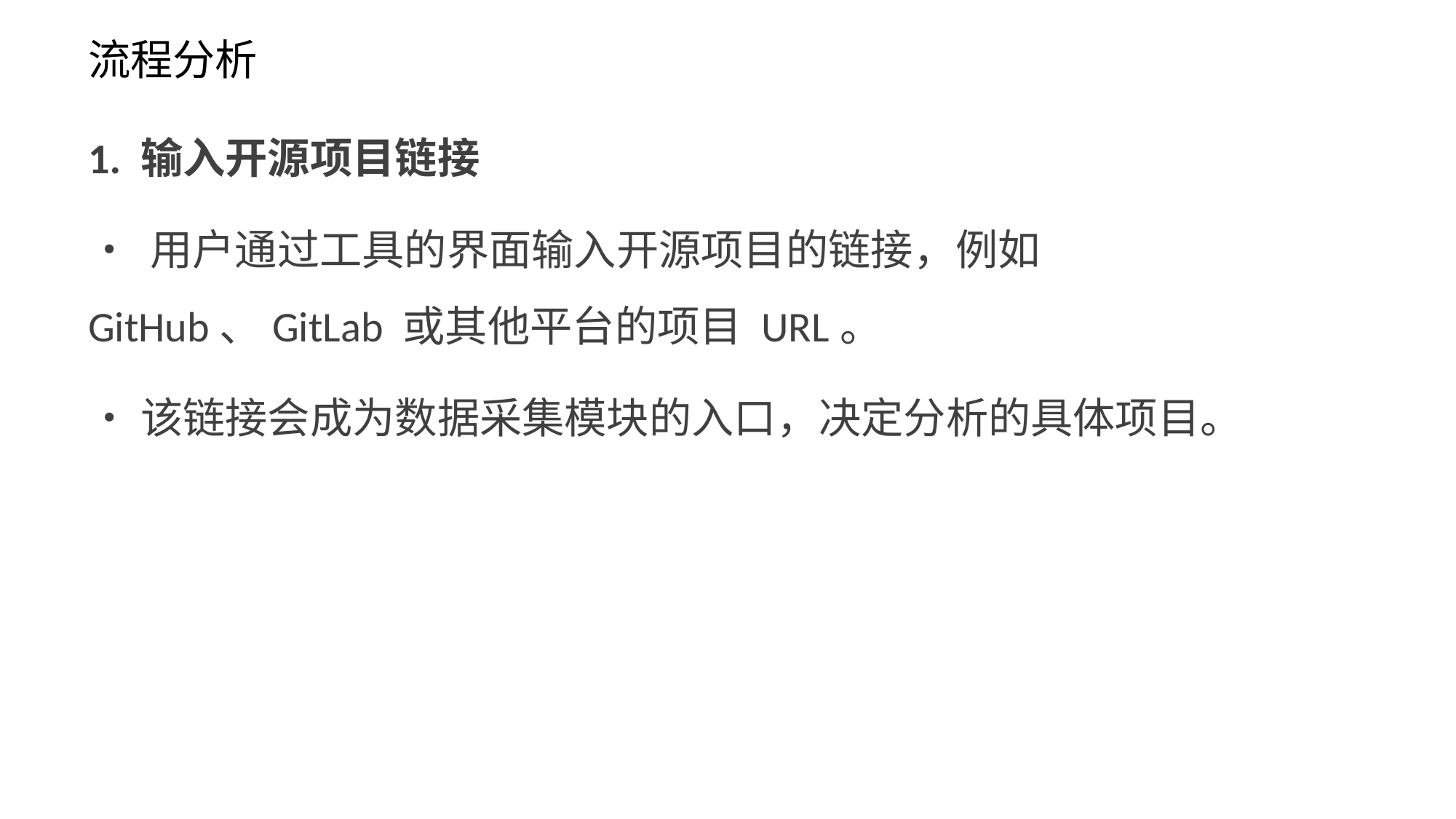

# 流程分析
1. 输入开源项目链接
• 用户通过工具的界面输入开源项目的链接，例如 GitHub、GitLab 或其他平台的项目 URL。
•该链接会成为数据采集模块的入口，决定分析的具体项目。